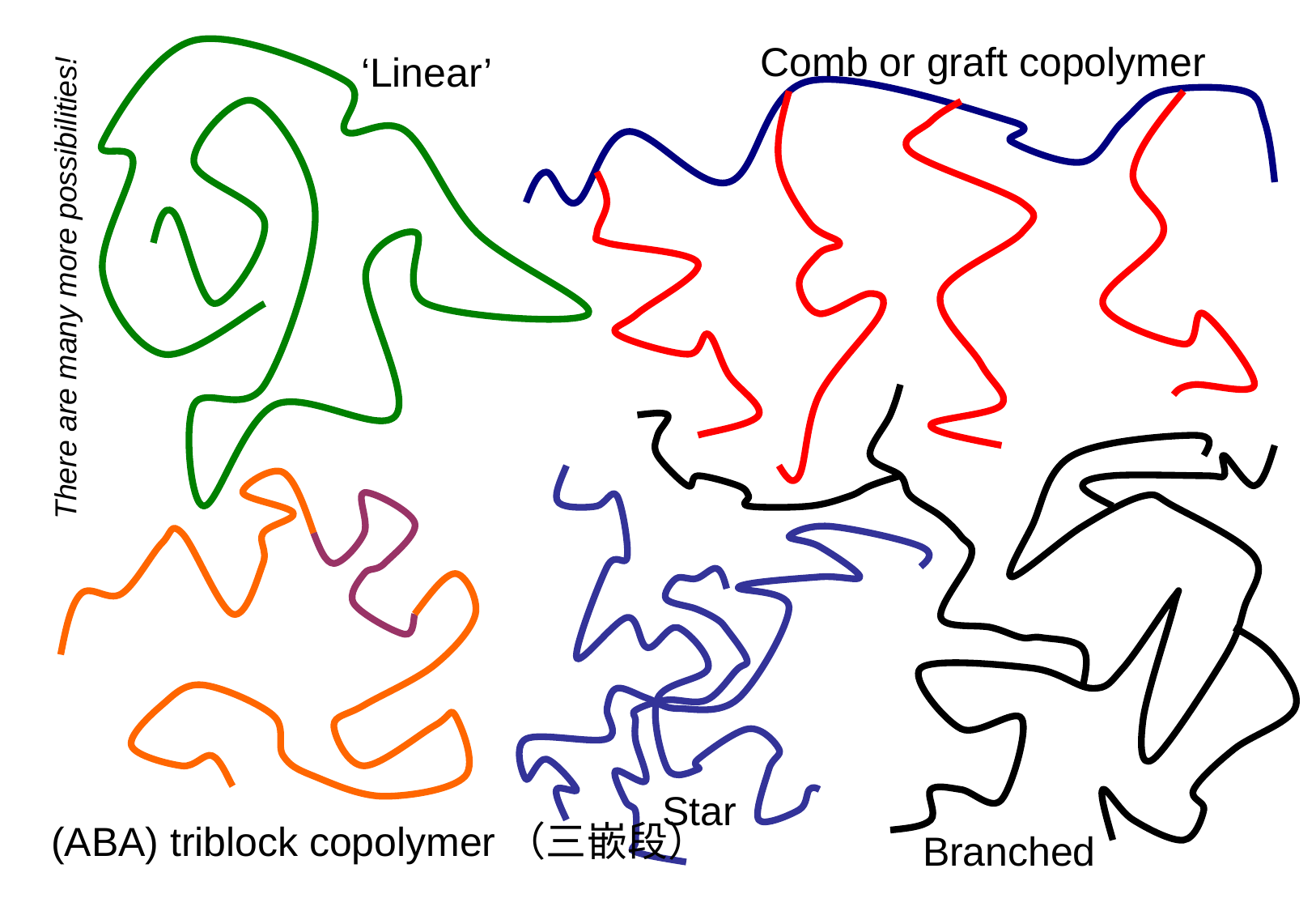

Comb or graft copolymer
‘Linear’

There are many more possibilities!

Star
(ABA) triblock copolymer（三嵌段）
Branched